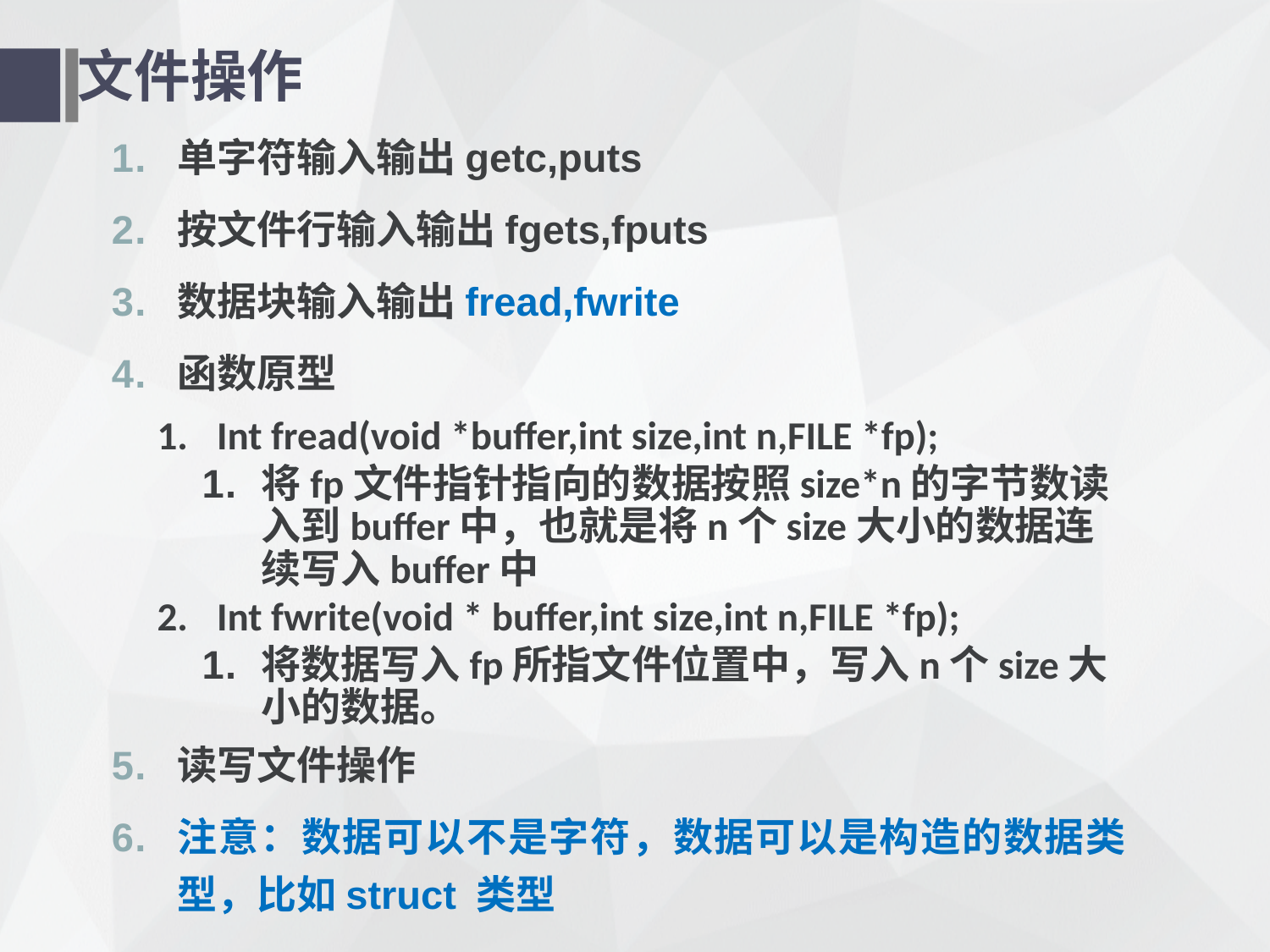

# 文件操作
单字符输入输出getc,puts
按文件行输入输出fgets,fputs
数据块输入输出fread,fwrite
函数原型
Int fread(void *buffer,int size,int n,FILE *fp);
将fp文件指针指向的数据按照size*n的字节数读入到buffer中，也就是将n个size大小的数据连续写入buffer中
Int fwrite(void * buffer,int size,int n,FILE *fp);
将数据写入fp所指文件位置中，写入n个size大小的数据。
读写文件操作
注意：数据可以不是字符，数据可以是构造的数据类型，比如struct 类型